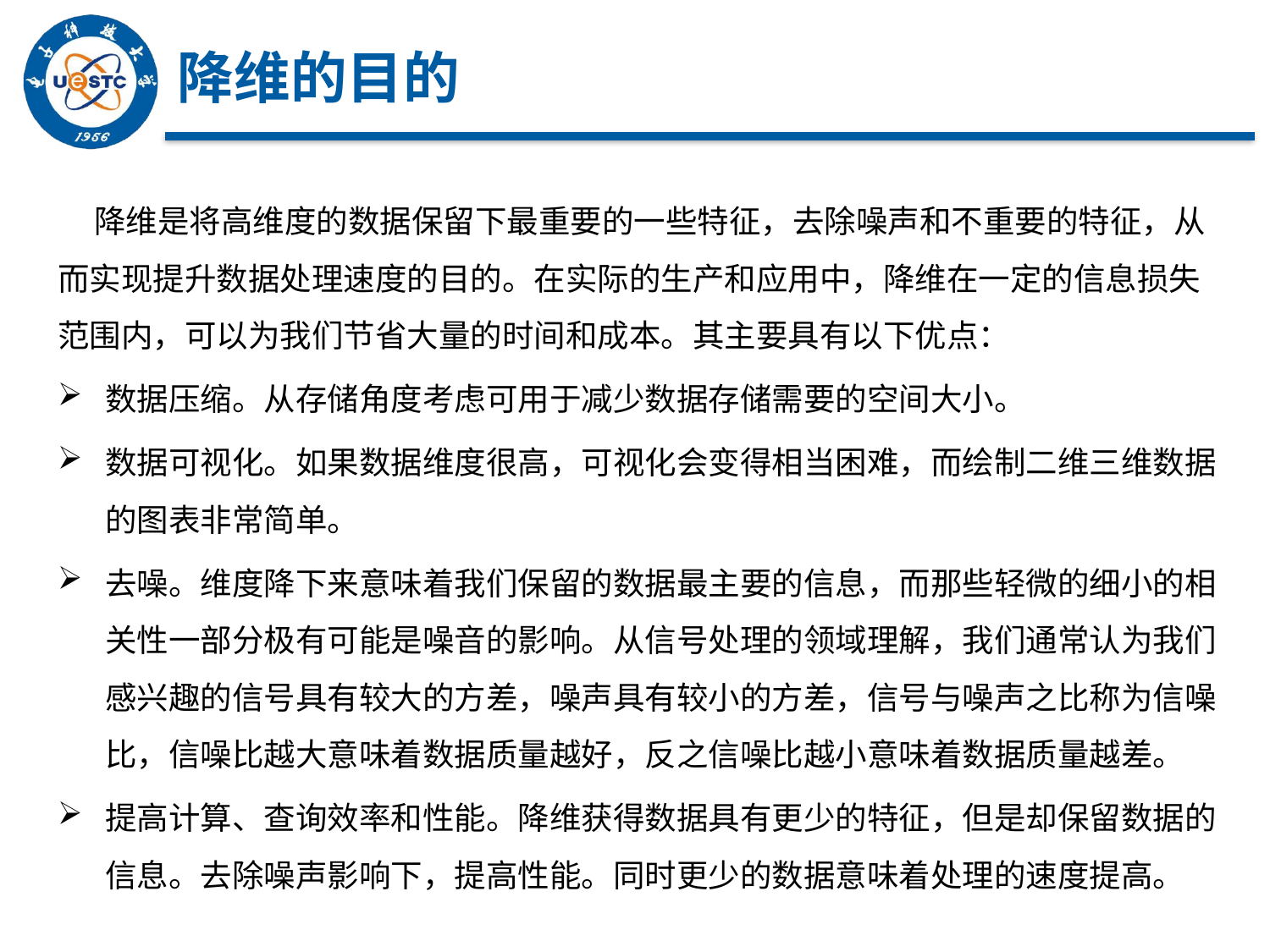

# 降维的目的
    降维是将高维度的数据保留下最重要的一些特征，去除噪声和不重要的特征，从而实现提升数据处理速度的目的。在实际的生产和应用中，降维在一定的信息损失范围内，可以为我们节省大量的时间和成本。其主要具有以下优点：
数据压缩。从存储角度考虑可用于减少数据存储需要的空间大小。
数据可视化。如果数据维度很高，可视化会变得相当困难，而绘制二维三维数据的图表非常简单。
去噪。维度降下来意味着我们保留的数据最主要的信息，而那些轻微的细小的相关性一部分极有可能是噪音的影响。从信号处理的领域理解，我们通常认为我们感兴趣的信号具有较大的方差，噪声具有较小的方差，信号与噪声之比称为信噪比，信噪比越大意味着数据质量越好，反之信噪比越小意味着数据质量越差。
提高计算、查询效率和性能。降维获得数据具有更少的特征，但是却保留数据的信息。去除噪声影响下，提高性能。同时更少的数据意味着处理的速度提高。